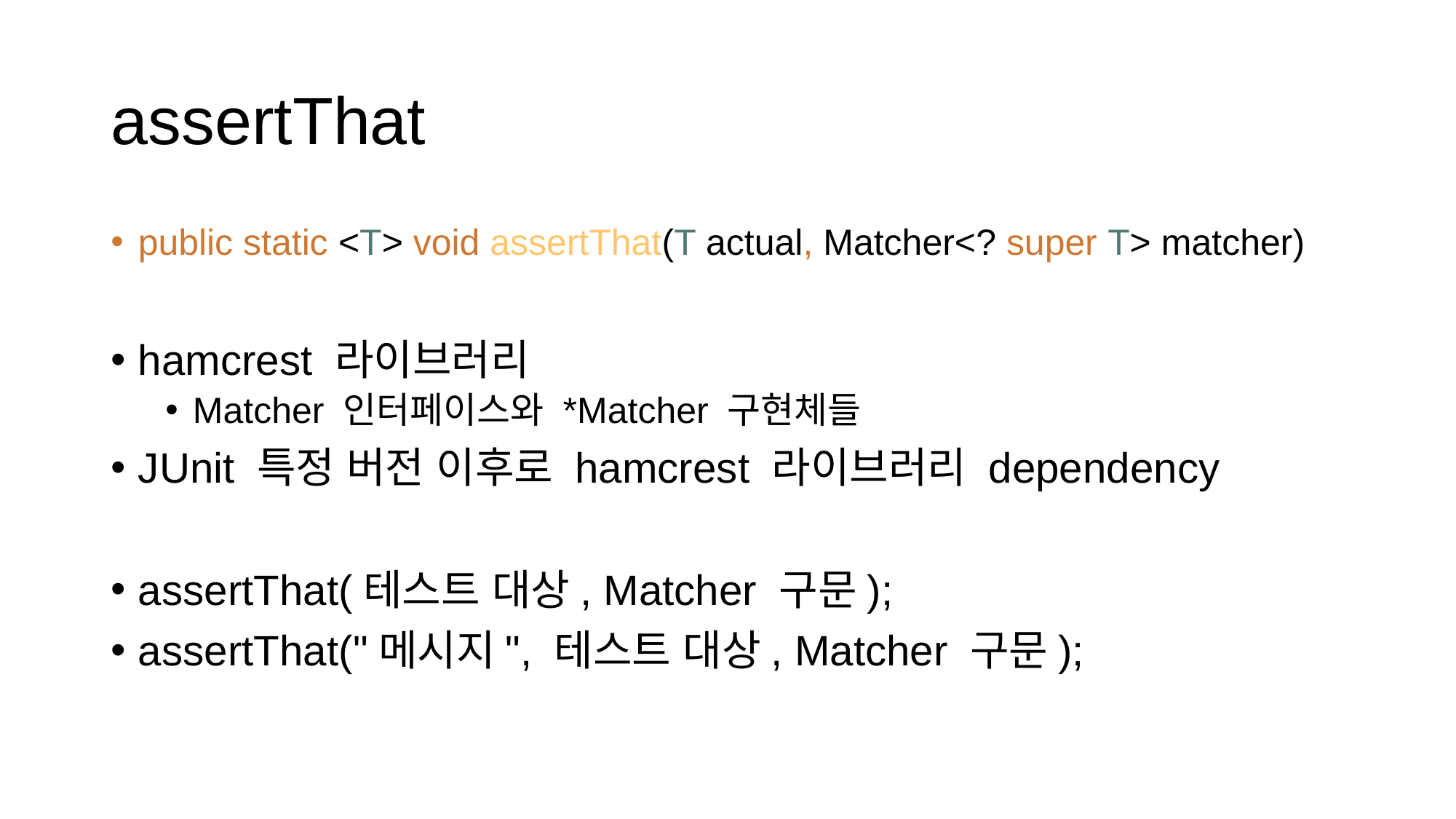

# assertThat
public static <T> void assertThat(T actual, Matcher<? super T> matcher)

hamcrest 라이브러리
Matcher 인터페이스와 *Matcher 구현체들
JUnit 특정 버전 이후로 hamcrest 라이브러리 dependency

assertThat(테스트 대상, Matcher 구문);
assertThat("메시지", 테스트 대상, Matcher 구문);